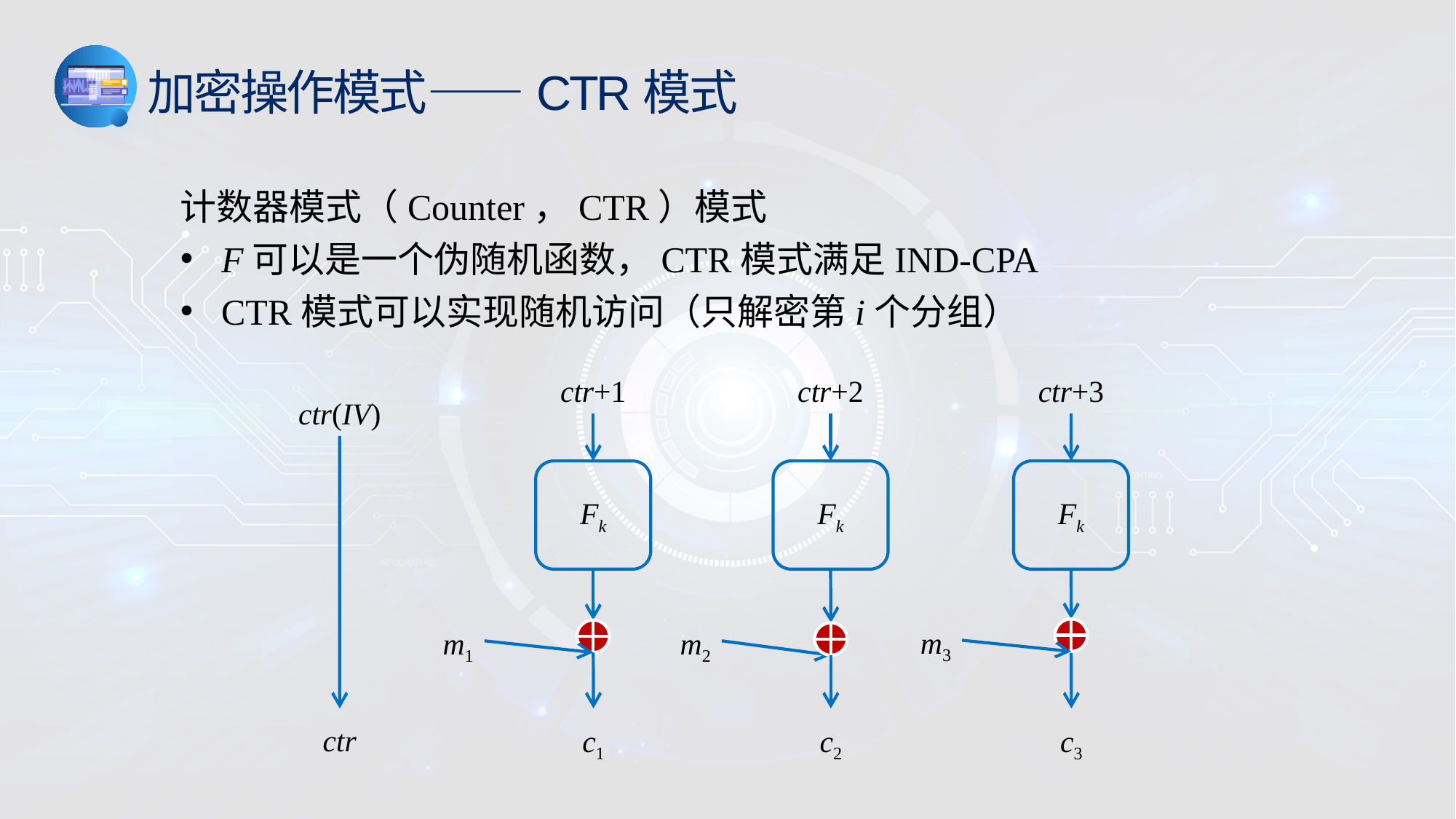

加密操作模式——CTR模式

计数器模式（Counter，CTR）模式
F可以是一个伪随机函数，CTR模式满足IND-CPA
CTR模式可以实现随机访问（只解密第i个分组）
ctr+1
ctr+2
ctr+3
ctr(IV)
Fk
Fk
Fk
m3
m2
m1

ctr
c1
c2
c3